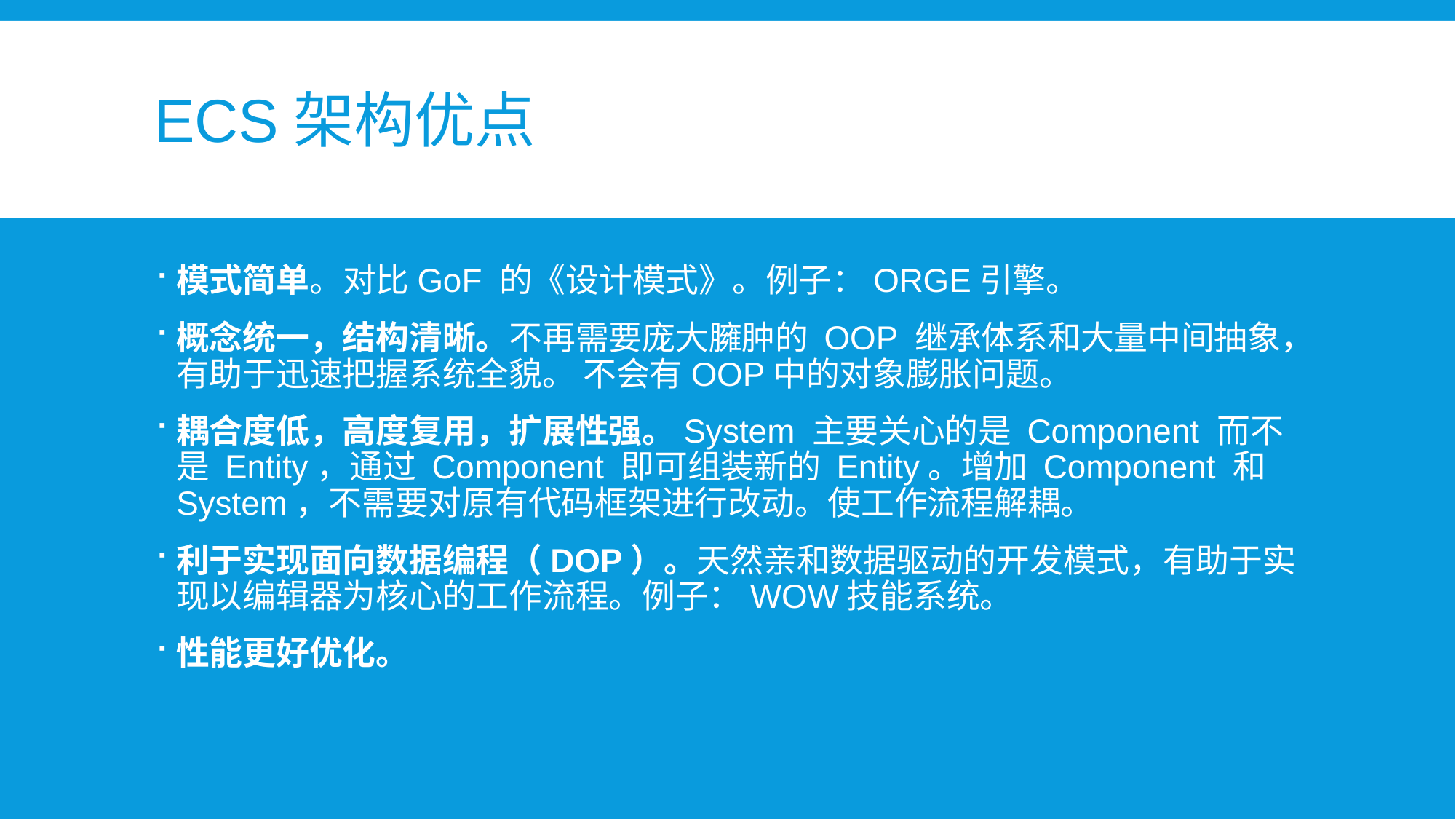

# ECS架构优点
模式简单。对比GoF 的《设计模式》。例子：ORGE引擎。
概念统一，结构清晰。不再需要庞大臃肿的 OOP 继承体系和大量中间抽象，有助于迅速把握系统全貌。 不会有OOP中的对象膨胀问题。
耦合度低，高度复用，扩展性强。System 主要关心的是 Component 而不是 Entity，通过 Component 即可组装新的 Entity。增加 Component 和 System，不需要对原有代码框架进行改动。使工作流程解耦。
利于实现面向数据编程（DOP）。天然亲和数据驱动的开发模式，有助于实现以编辑器为核心的工作流程。例子：WOW技能系统。
性能更好优化。